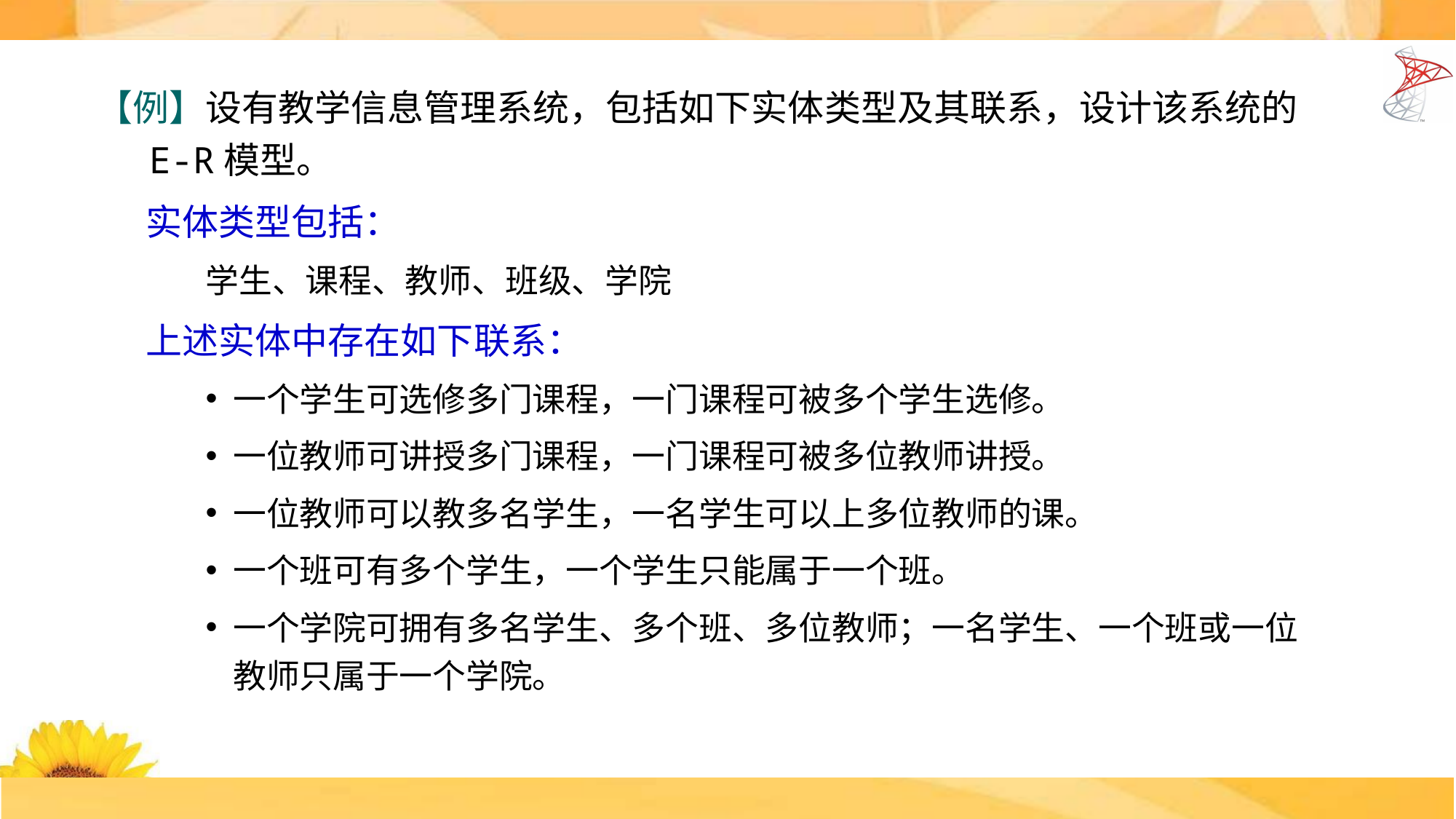

【例】设有教学信息管理系统，包括如下实体类型及其联系，设计该系统的E-R模型。
     实体类型包括：
学生、课程、教师、班级、学院
     上述实体中存在如下联系：
一个学生可选修多门课程，一门课程可被多个学生选修。
一位教师可讲授多门课程，一门课程可被多位教师讲授。
一位教师可以教多名学生，一名学生可以上多位教师的课。
一个班可有多个学生，一个学生只能属于一个班。
一个学院可拥有多名学生、多个班、多位教师；一名学生、一个班或一位教师只属于一个学院。